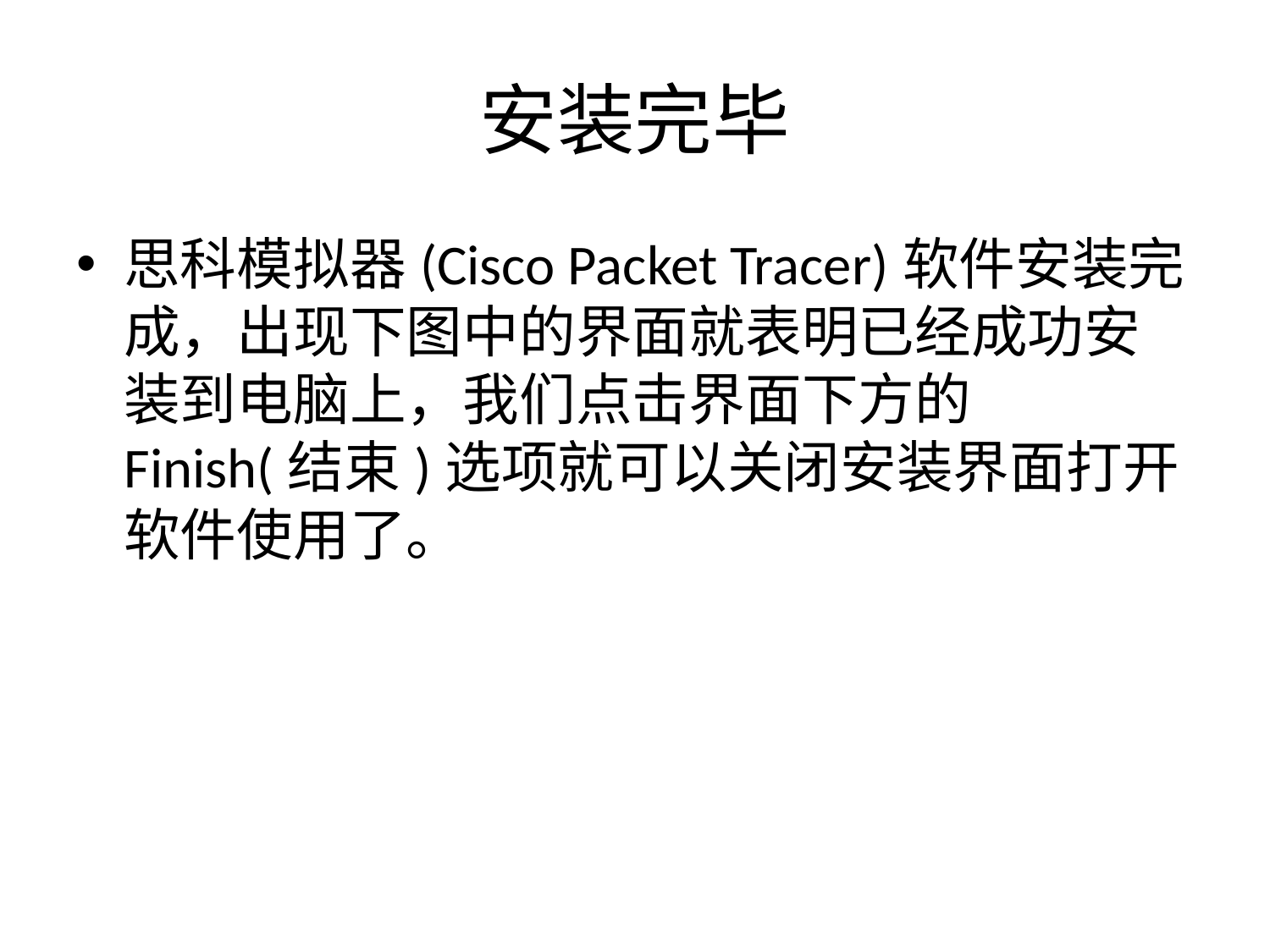

# 安装完毕
思科模拟器(Cisco Packet Tracer)软件安装完成，出现下图中的界面就表明已经成功安装到电脑上，我们点击界面下方的Finish(结束)选项就可以关闭安装界面打开软件使用了。